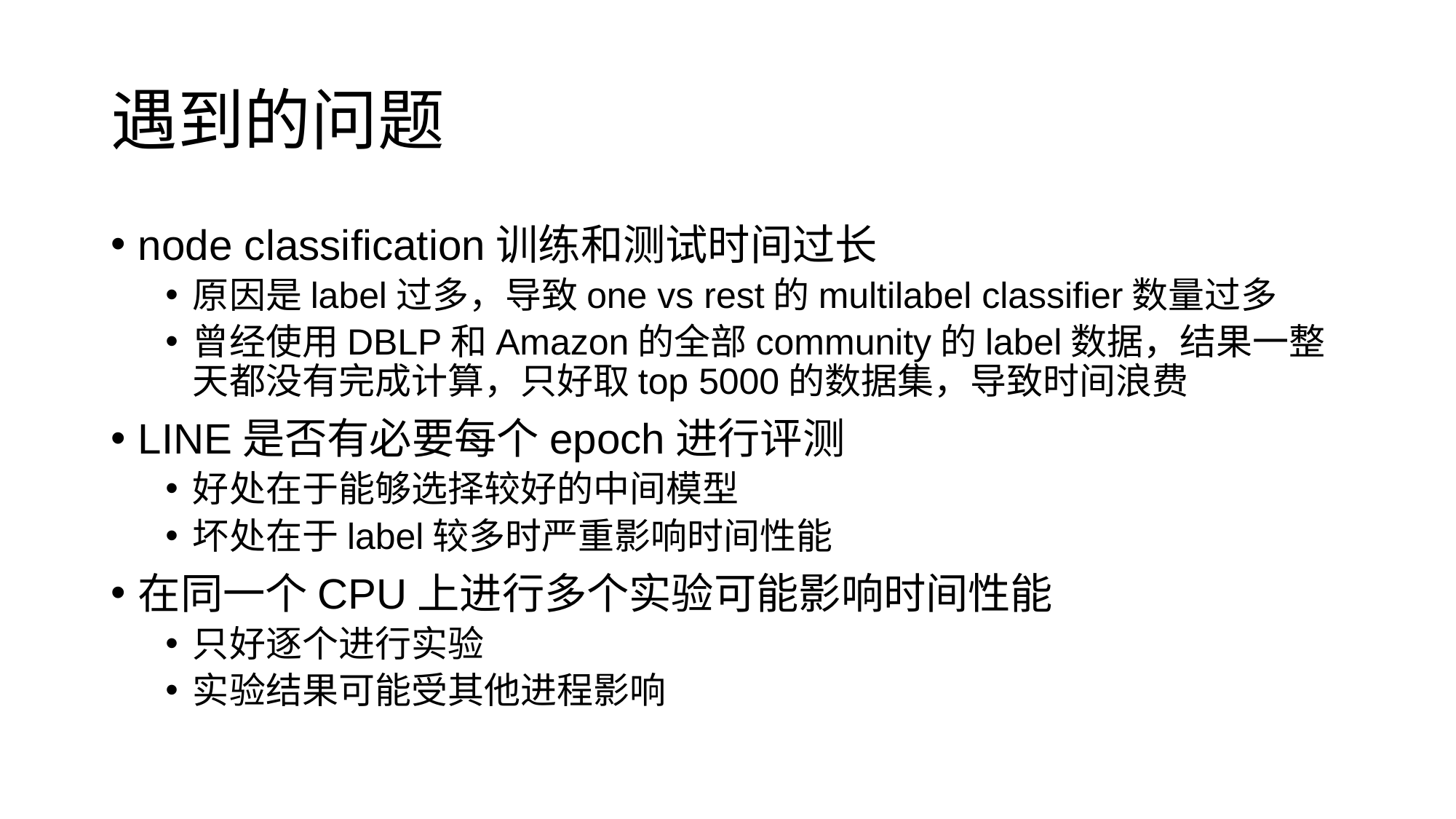

# 遇到的问题
node classification训练和测试时间过长
原因是label过多，导致one vs rest的multilabel classifier数量过多
曾经使用DBLP和Amazon的全部community的label数据，结果一整天都没有完成计算，只好取top 5000的数据集，导致时间浪费
LINE是否有必要每个epoch进行评测
好处在于能够选择较好的中间模型
坏处在于label较多时严重影响时间性能
在同一个CPU上进行多个实验可能影响时间性能
只好逐个进行实验
实验结果可能受其他进程影响